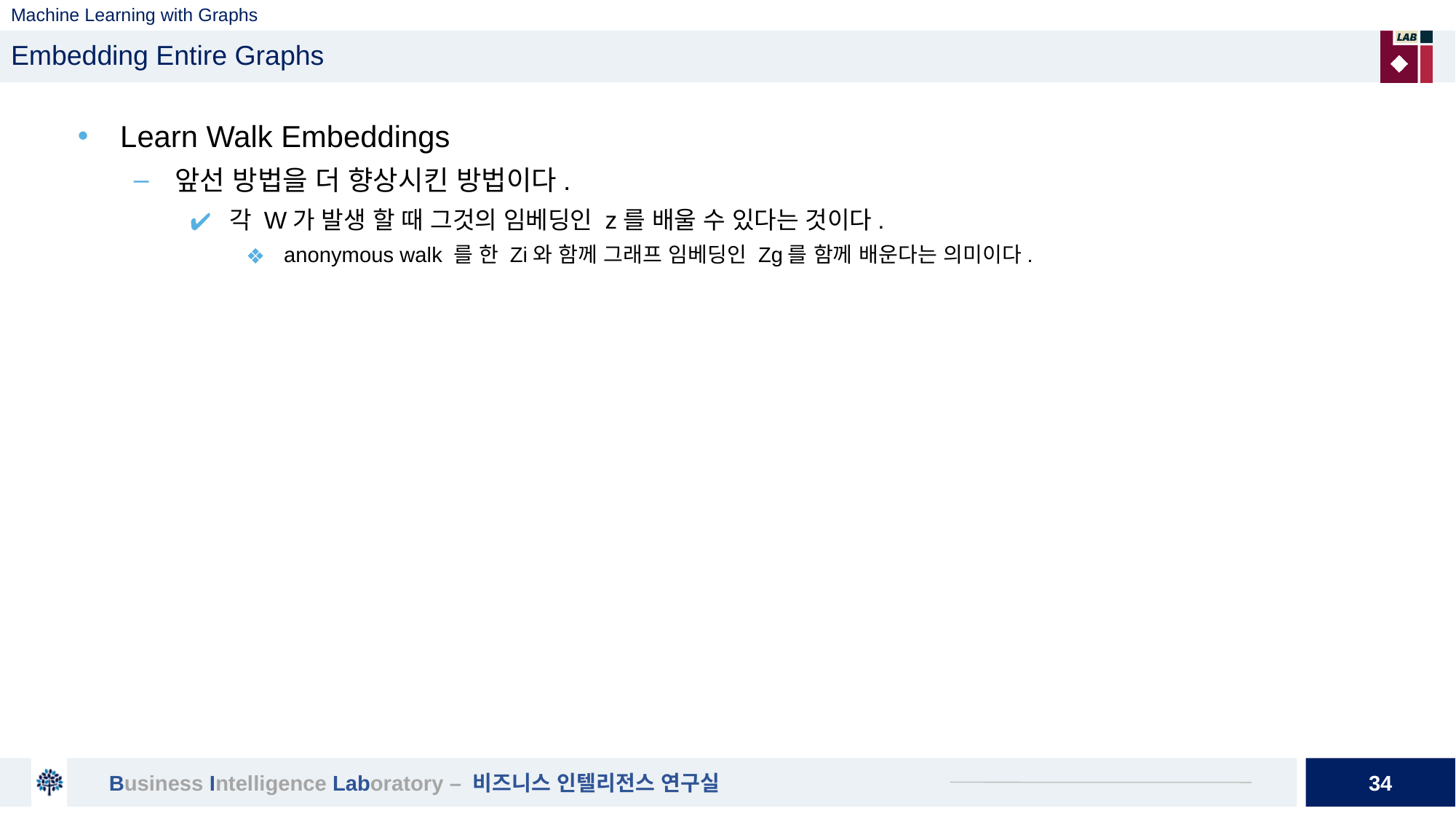

# Machine Learning with Graphs
Embedding Entire Graphs
Learn Walk Embeddings
앞선 방법을 더 향상시킨 방법이다.
각 W가 발생 할 때 그것의 임베딩인 z를 배울 수 있다는 것이다.
anonymous walk 를 한 Zi와 함께 그래프 임베딩인 Zg를 함께 배운다는 의미이다.
34